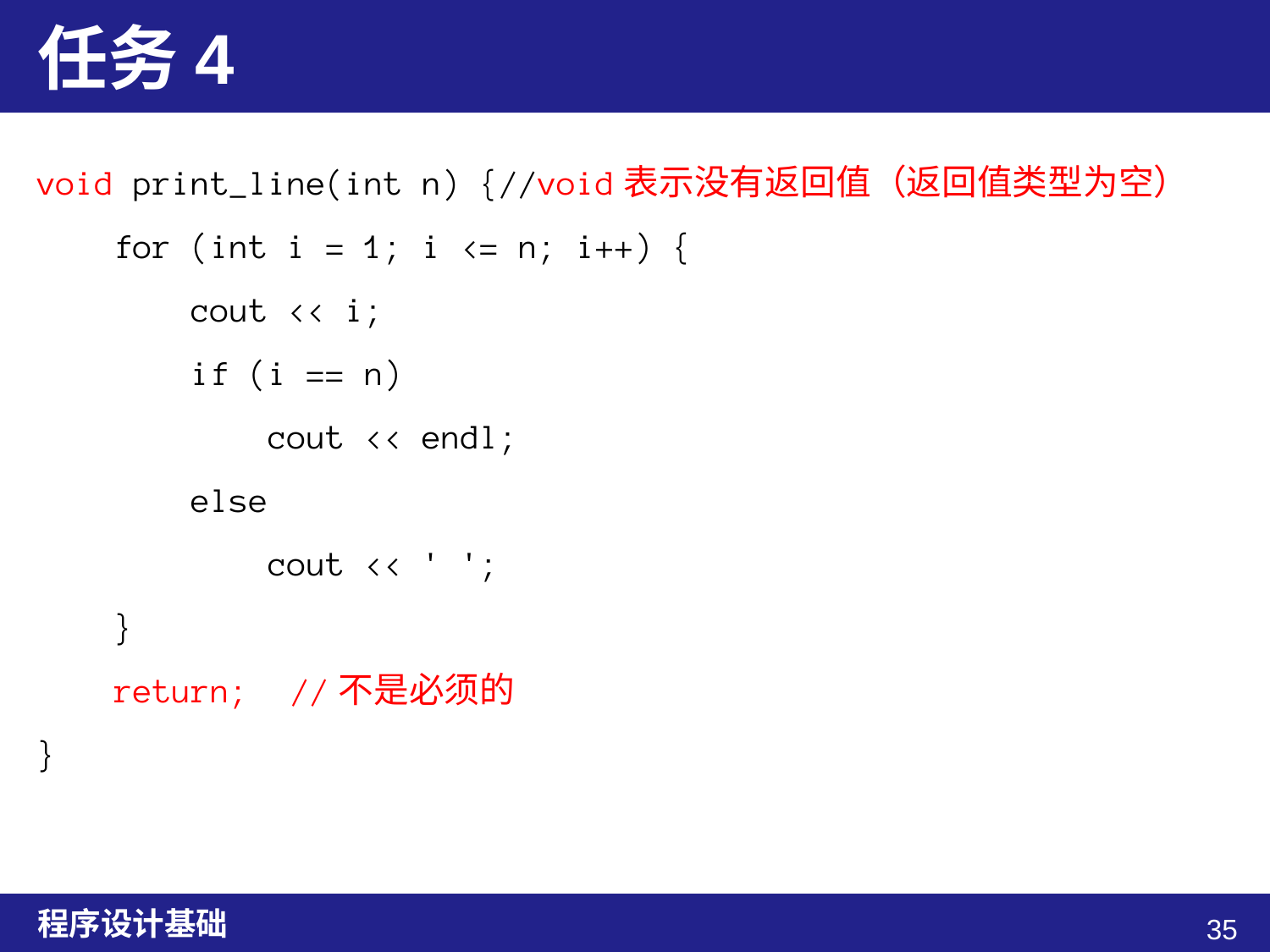

# 任务4
void print_line(int n) {//void表示没有返回值（返回值类型为空）
    for (int i = 1; i <= n; i++) {
        cout << i;
        if (i == n)
            cout << endl;
        else
            cout << ' ';
    }
    return;	//不是必须的
}